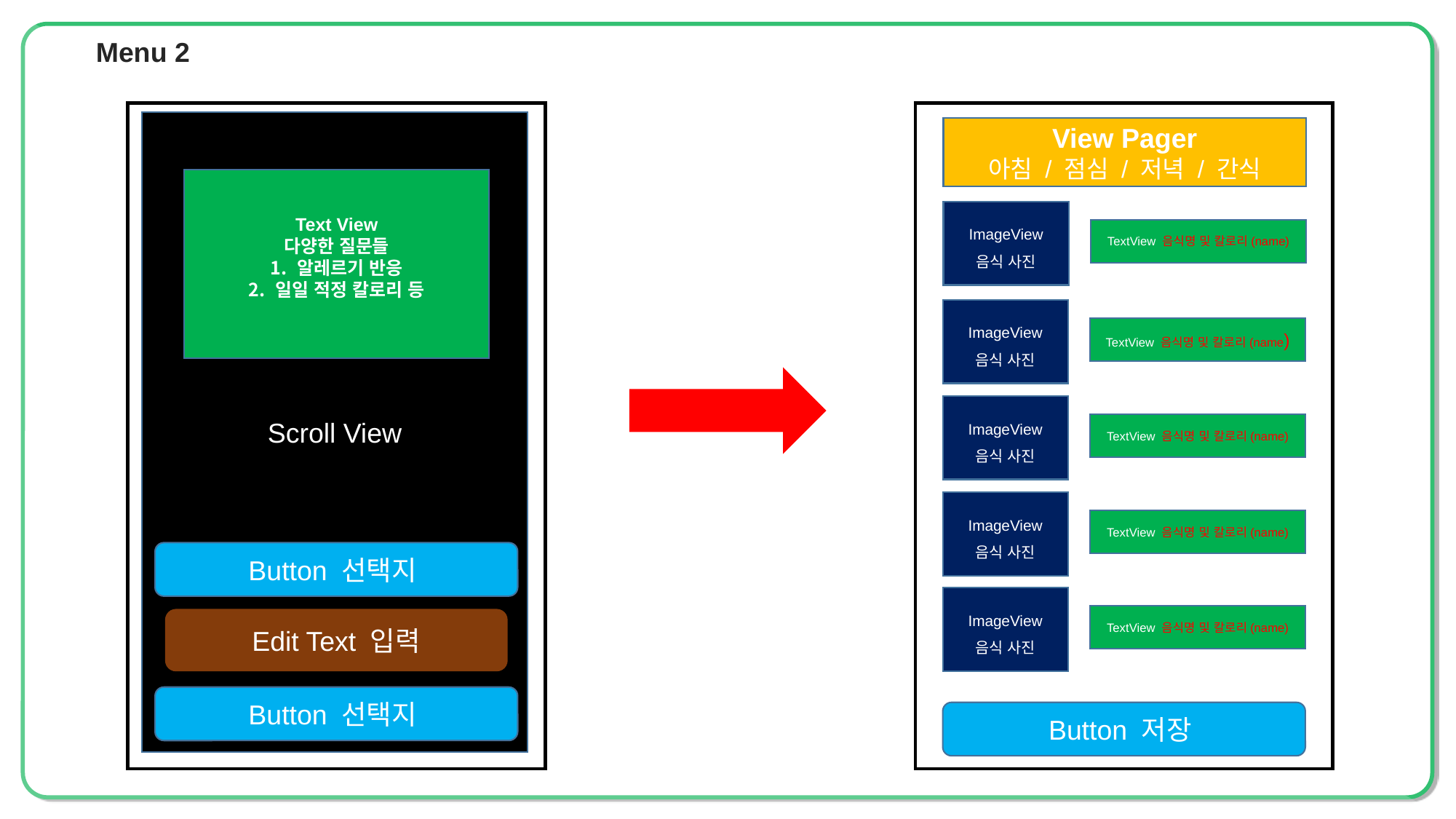

Menu 2

Scroll View
View Pager
아침 / 점심 / 저녁 / 간식
Text View
다양한 질문들
알레르기 반응
일일 적정 칼로리 등

ImageView
음식 사진
TextView 음식명 및 칼로리(name)
ImageView
음식 사진

TextView 음식명 및 칼로리(name)
ImageView
음식 사진
TextView 음식명 및 칼로리(name)
ImageView
음식 사진
TextView 음식명 및 칼로리(name)
Button 선택지
ImageView
음식 사진
TextView 음식명 및 칼로리(name)
Edit Text 입력
Button 선택지
Button 저장